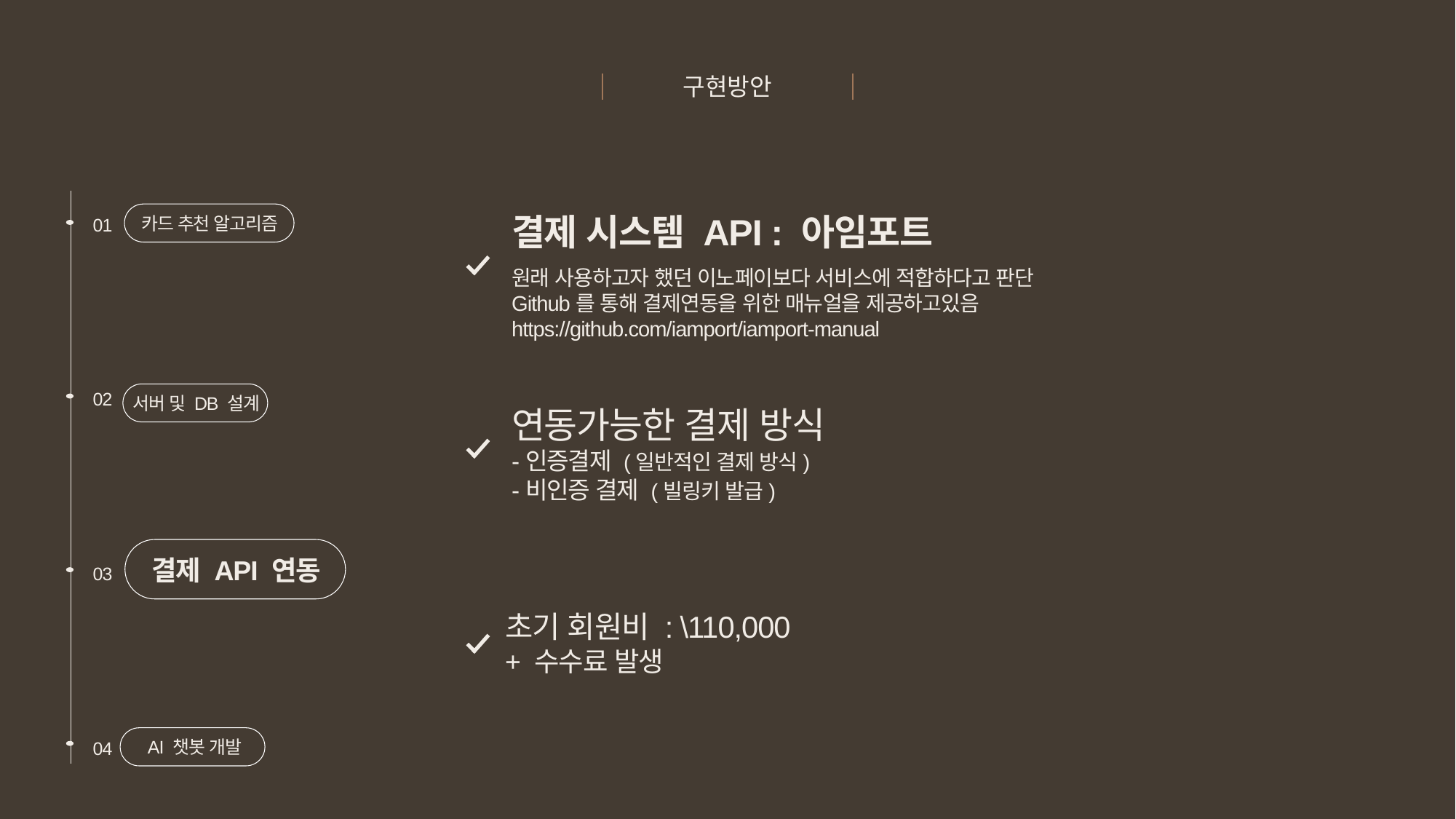

구현방안
01

카드 추천 알고리즘
결제 시스템 API : 아임포트
원래 사용하고자 했던 이노페이보다 서비스에 적합하다고 판단
Github를 통해 결제연동을 위한 매뉴얼을 제공하고있음
https://github.com/iamport/iamport-manual

02

서버 및 DB 설계
연동가능한 결제 방식
-인증결제 (일반적인 결제 방식)
-비인증 결제 (빌링키 발급)

결제 API 연동
03
초기 회원비 : \110,000
+ 수수료 발생
04

AI 챗봇 개발